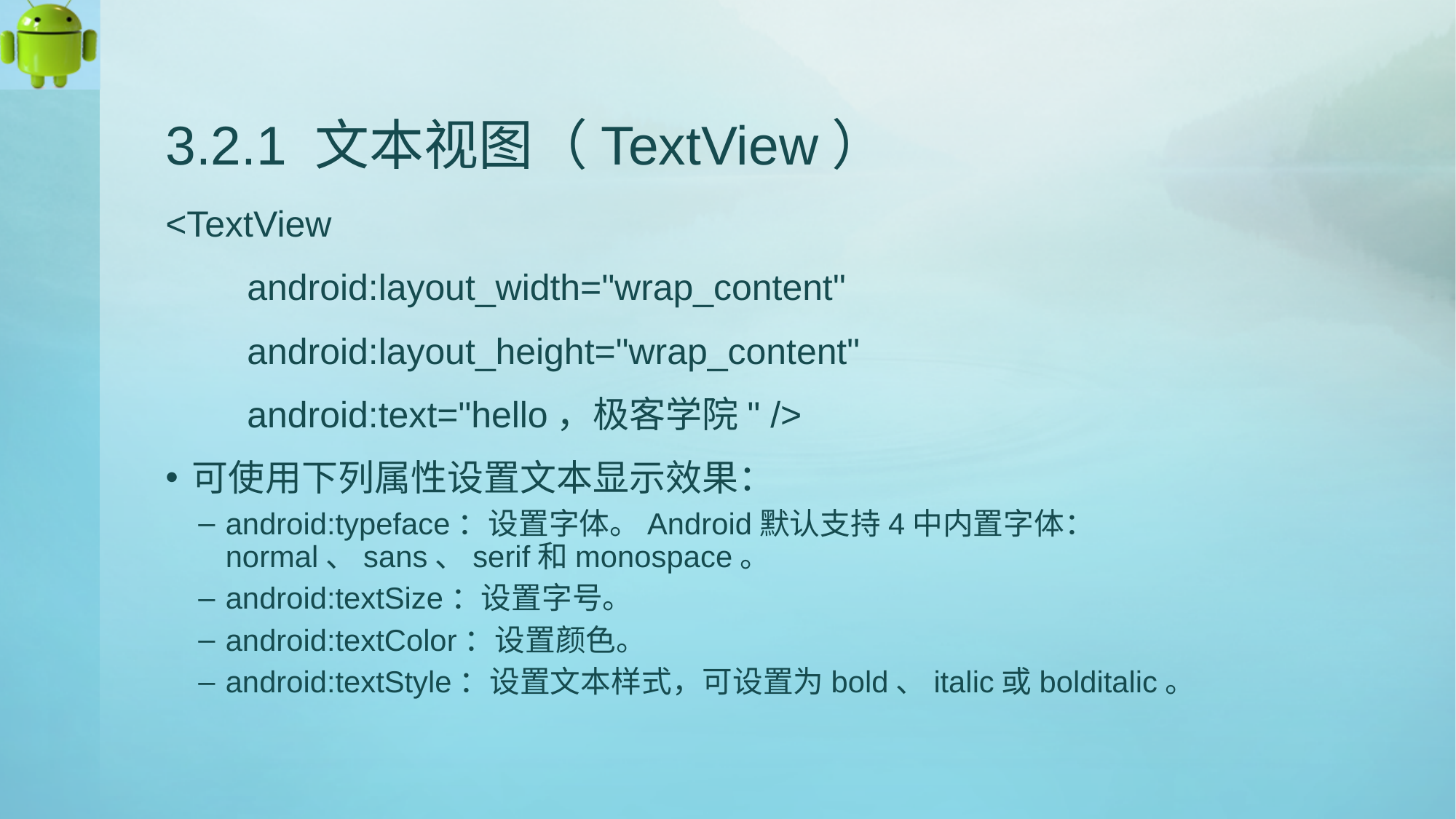

# 3.2.1 文本视图（TextView）
<TextView
        android:layout_width="wrap_content"
        android:layout_height="wrap_content"
        android:text="hello，极客学院" />
可使用下列属性设置文本显示效果：
android:typeface：设置字体。Android默认支持4中内置字体：normal、sans、serif和monospace。
android:textSize：设置字号。
android:textColor：设置颜色。
android:textStyle：设置文本样式，可设置为bold、italic或bolditalic。